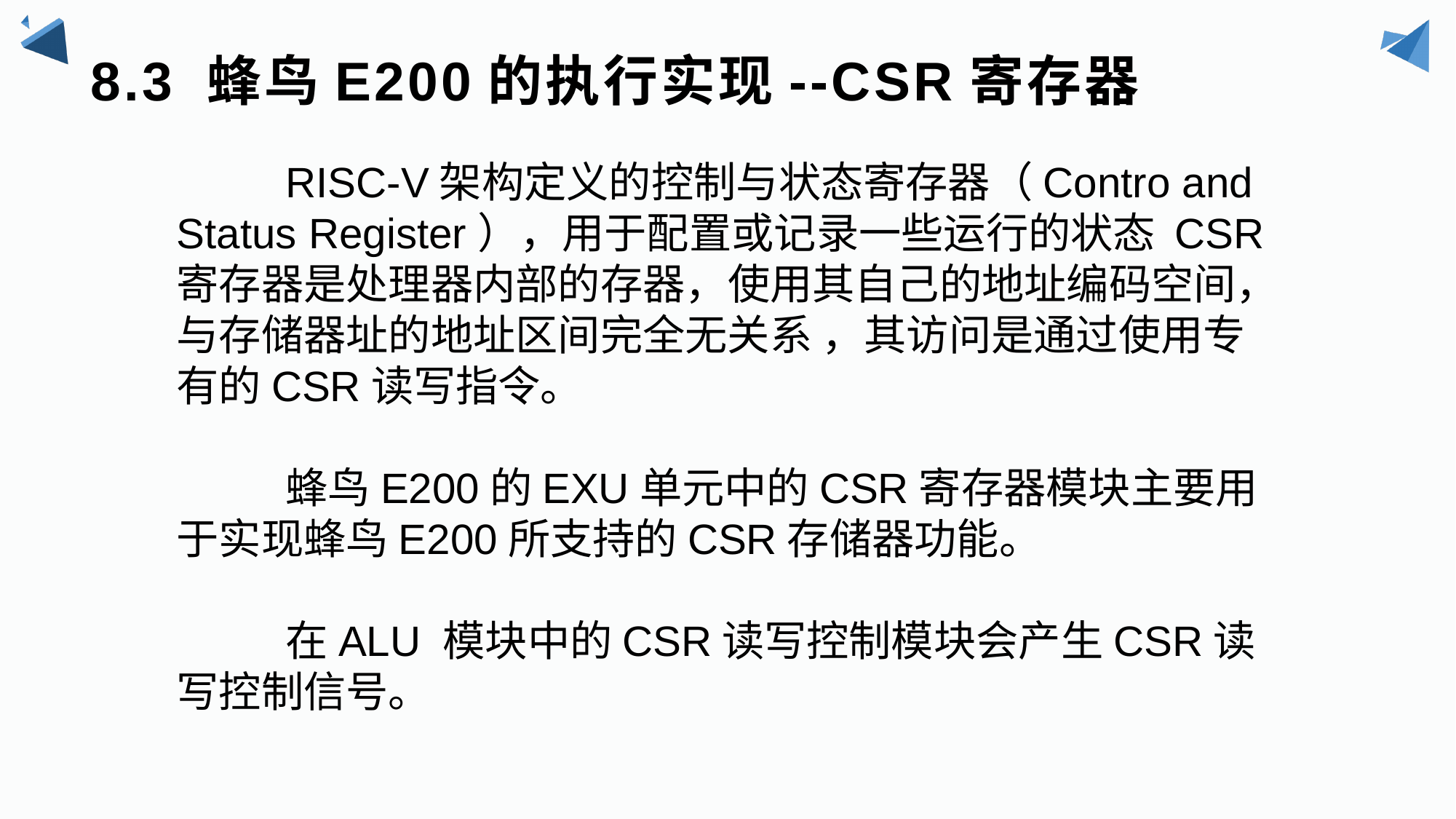

# 8.3 蜂鸟E200的执行实现--CSR寄存器
	RISC-V架构定义的控制与状态寄存器（Contro and Status Register），用于配置或记录一些运行的状态 CSR 寄存器是处理器内部的存器，使用其自己的地址编码空间，与存储器址的地址区间完全无关系 ，其访问是通过使用专有的CSR读写指令。

	蜂鸟E200的EXU单元中的CSR寄存器模块主要用于实现蜂鸟E200所支持的CSR存储器功能。

	在ALU 模块中的CSR读写控制模块会产生CSR读写控制信号。